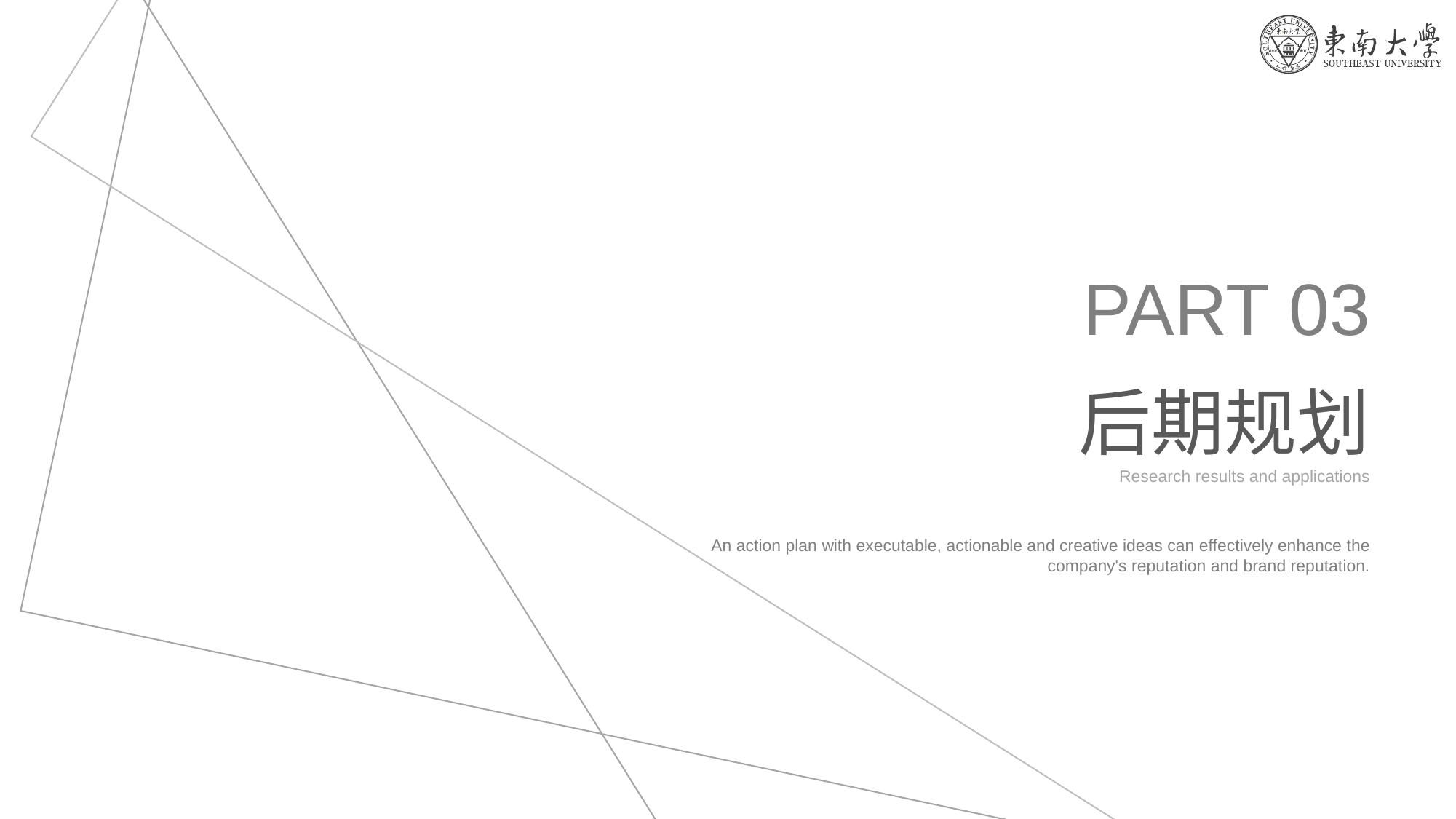

PART 03
后期规划
Research results and applications
An action plan with executable, actionable and creative ideas can effectively enhance the company's reputation and brand reputation.